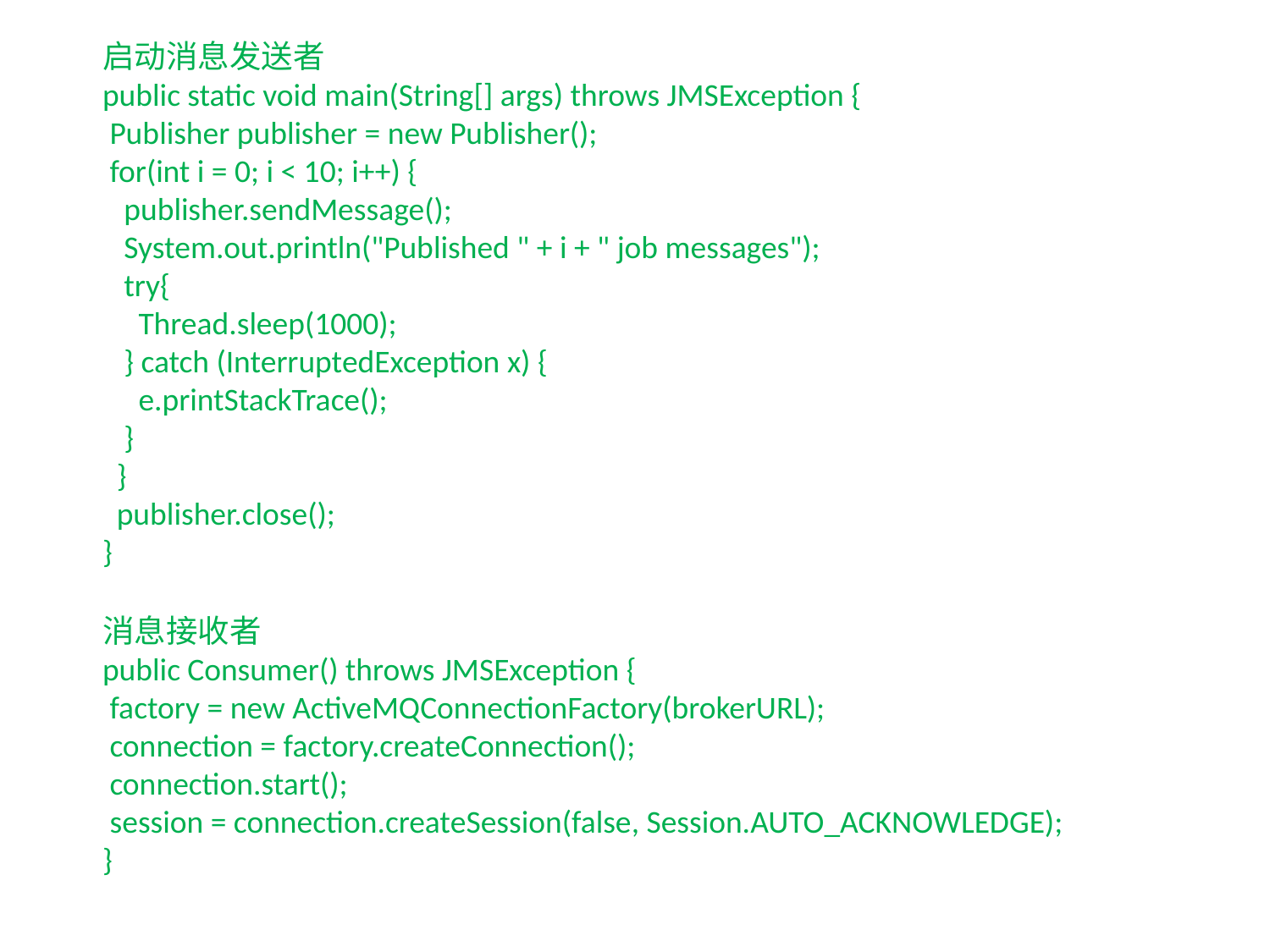

启动消息发送者
public static void main(String[] args) throws JMSException {
 Publisher publisher = new Publisher();
 for(int i = 0; i < 10; i++) {
   publisher.sendMessage();
   System.out.println("Published " + i + " job messages");
   try{
     Thread.sleep(1000);
   } catch (InterruptedException x) {
     e.printStackTrace();
   }
  }
  publisher.close();
}
消息接收者
public Consumer() throws JMSException {
 factory = new ActiveMQConnectionFactory(brokerURL);
 connection = factory.createConnection();
 connection.start();
 session = connection.createSession(false, Session.AUTO_ACKNOWLEDGE);
}